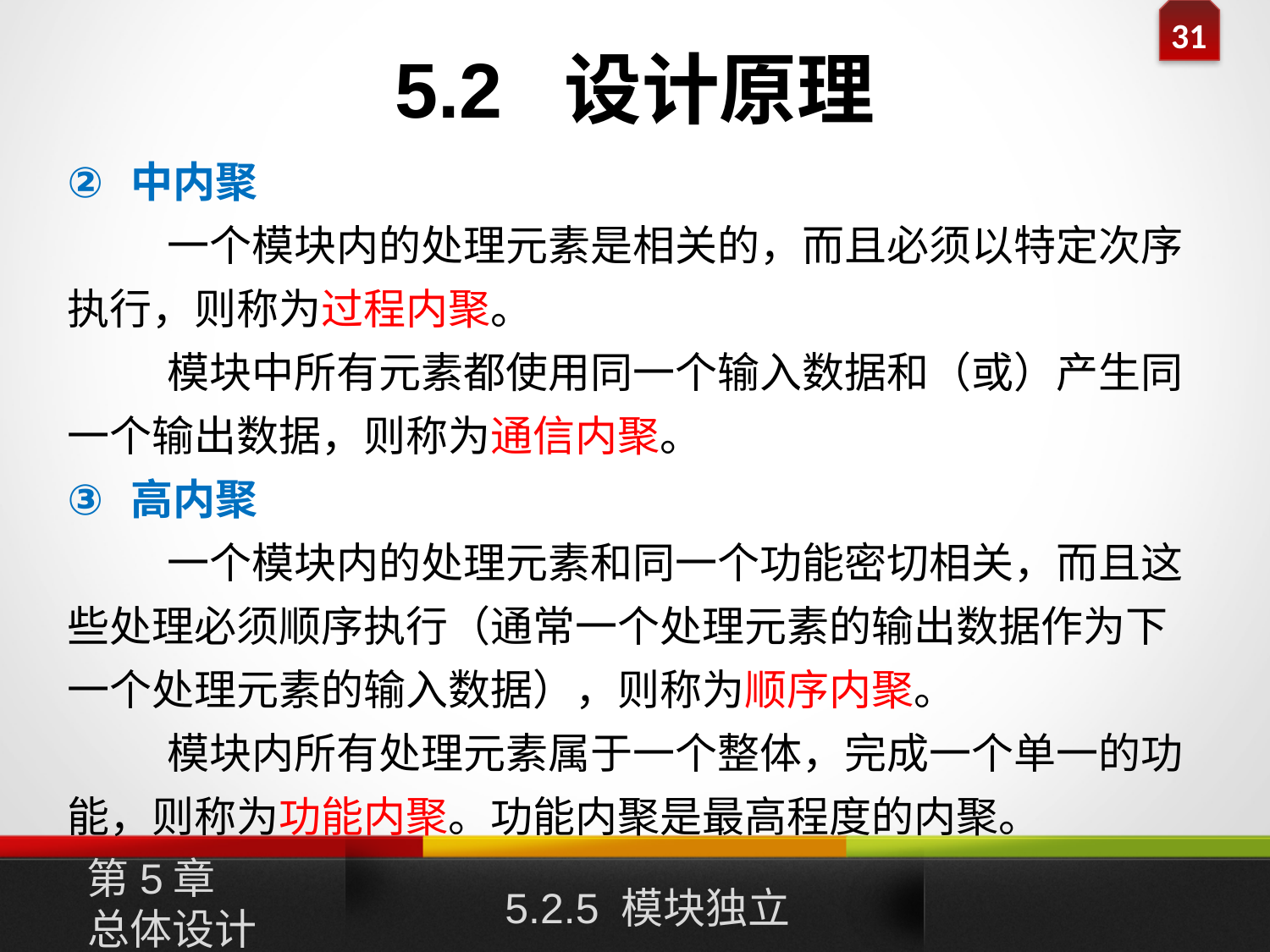

# 5.2  设计原理
中内聚
一个模块内的处理元素是相关的，而且必须以特定次序执行，则称为过程内聚。
模块中所有元素都使用同一个输入数据和（或）产生同一个输出数据，则称为通信内聚。
高内聚
一个模块内的处理元素和同一个功能密切相关，而且这些处理必须顺序执行（通常一个处理元素的输出数据作为下一个处理元素的输入数据），则称为顺序内聚。
模块内所有处理元素属于一个整体，完成一个单一的功能，则称为功能内聚。功能内聚是最高程度的内聚。
第5章
总体设计
5.2.5 模块独立